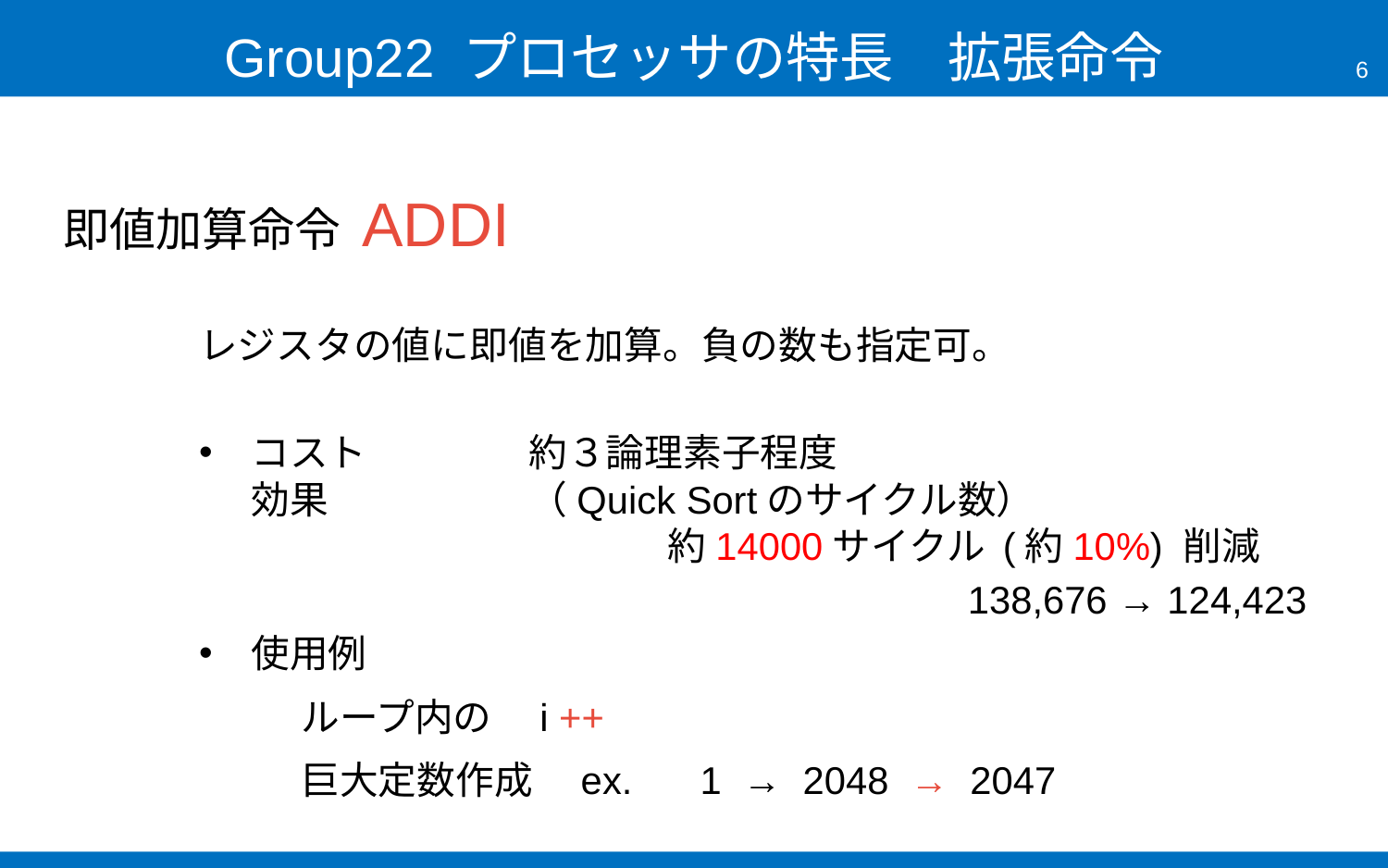

# Group22 プロセッサの特長　拡張命令

即値加算命令 ADDI

レジスタの値に即値を加算。負の数も指定可。

コスト　	約３論理素子程度
効果		（Quick Sortのサイクル数）
			約14000サイクル (約10%) 削減
					       138,676 → 124,423
使用例
ループ内の　i ++
巨大定数作成　ex. 　1  →  2048  →  2047